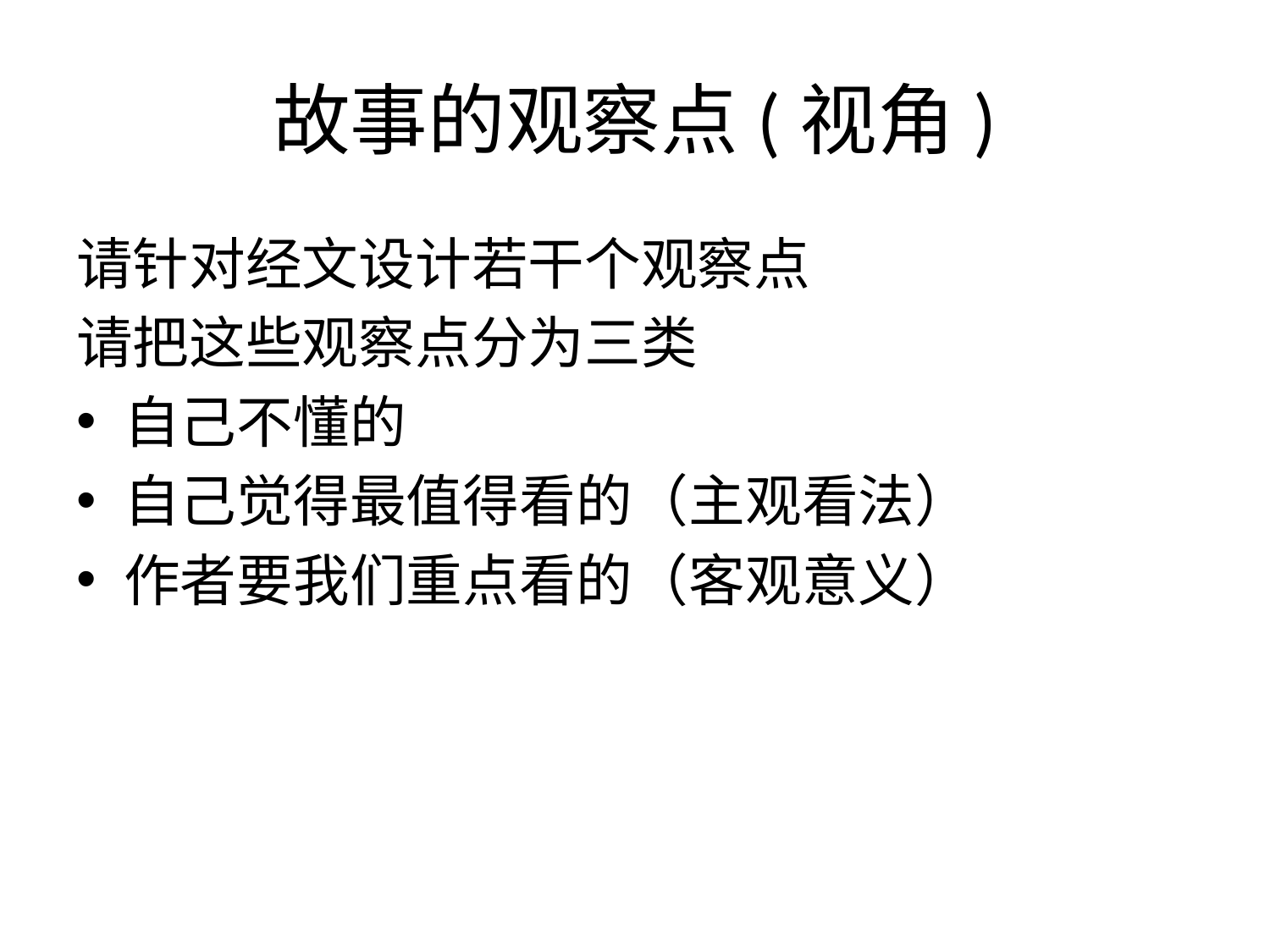

# 故事的观察点(视角)
请针对经文设计若干个观察点
请把这些观察点分为三类
自己不懂的
自己觉得最值得看的（主观看法）
作者要我们重点看的（客观意义）